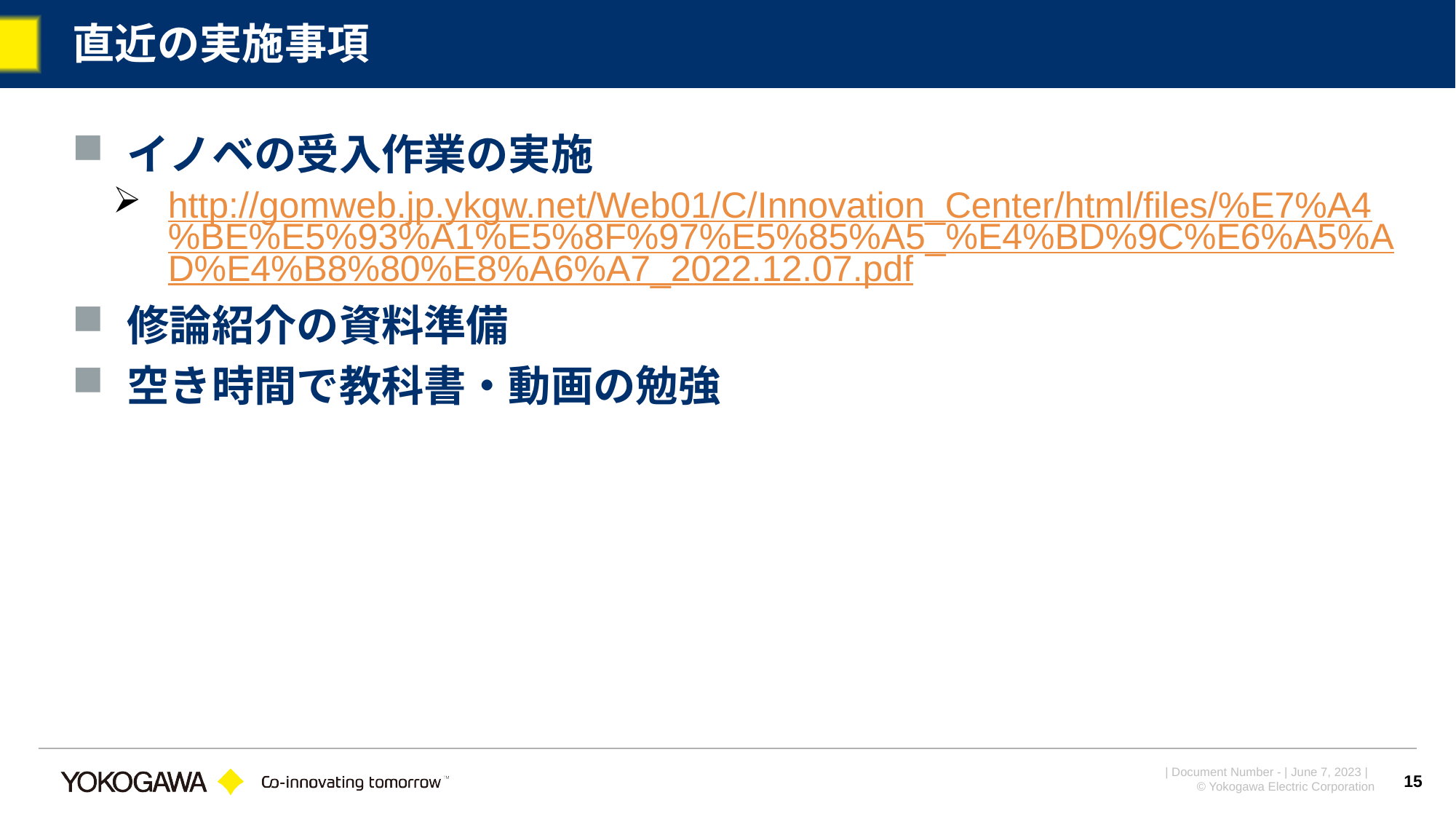

# 直近の実施事項
イノベの受入作業の実施
http://gomweb.jp.ykgw.net/Web01/C/Innovation_Center/html/files/%E7%A4%BE%E5%93%A1%E5%8F%97%E5%85%A5_%E4%BD%9C%E6%A5%AD%E4%B8%80%E8%A6%A7_2022.12.07.pdf
修論紹介の資料準備
空き時間で教科書・動画の勉強
15